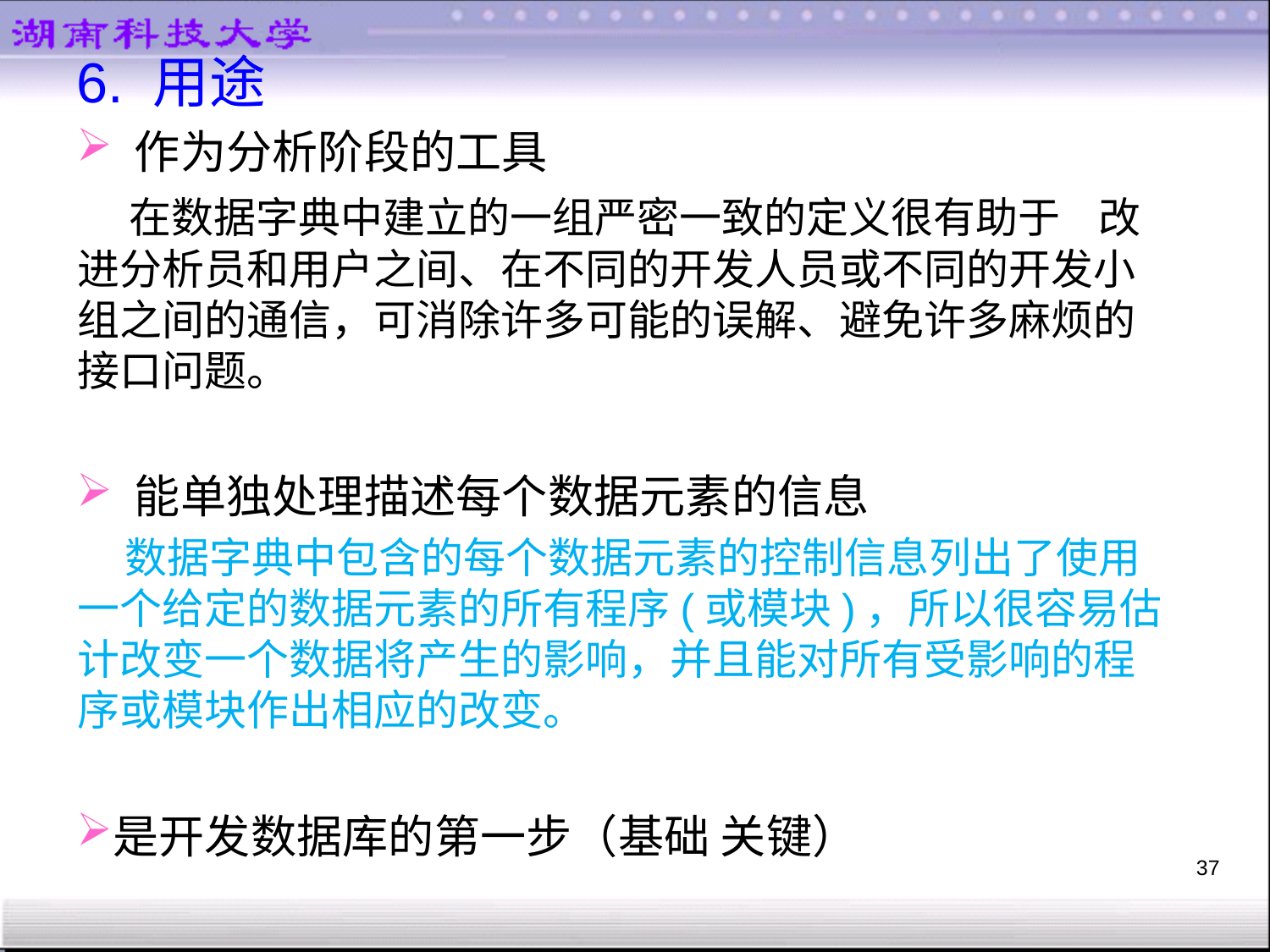

6. 用途
 作为分析阶段的工具
    在数据字典中建立的一组严密一致的定义很有助于    改进分析员和用户之间、在不同的开发人员或不同的开发小组之间的通信，可消除许多可能的误解、避免许多麻烦的接口问题。

 能单独处理描述每个数据元素的信息
    数据字典中包含的每个数据元素的控制信息列出了使用一个给定的数据元素的所有程序(或模块)，所以很容易估计改变一个数据将产生的影响，并且能对所有受影响的程序或模块作出相应的改变。

是开发数据库的第一步（基础 关键）
37